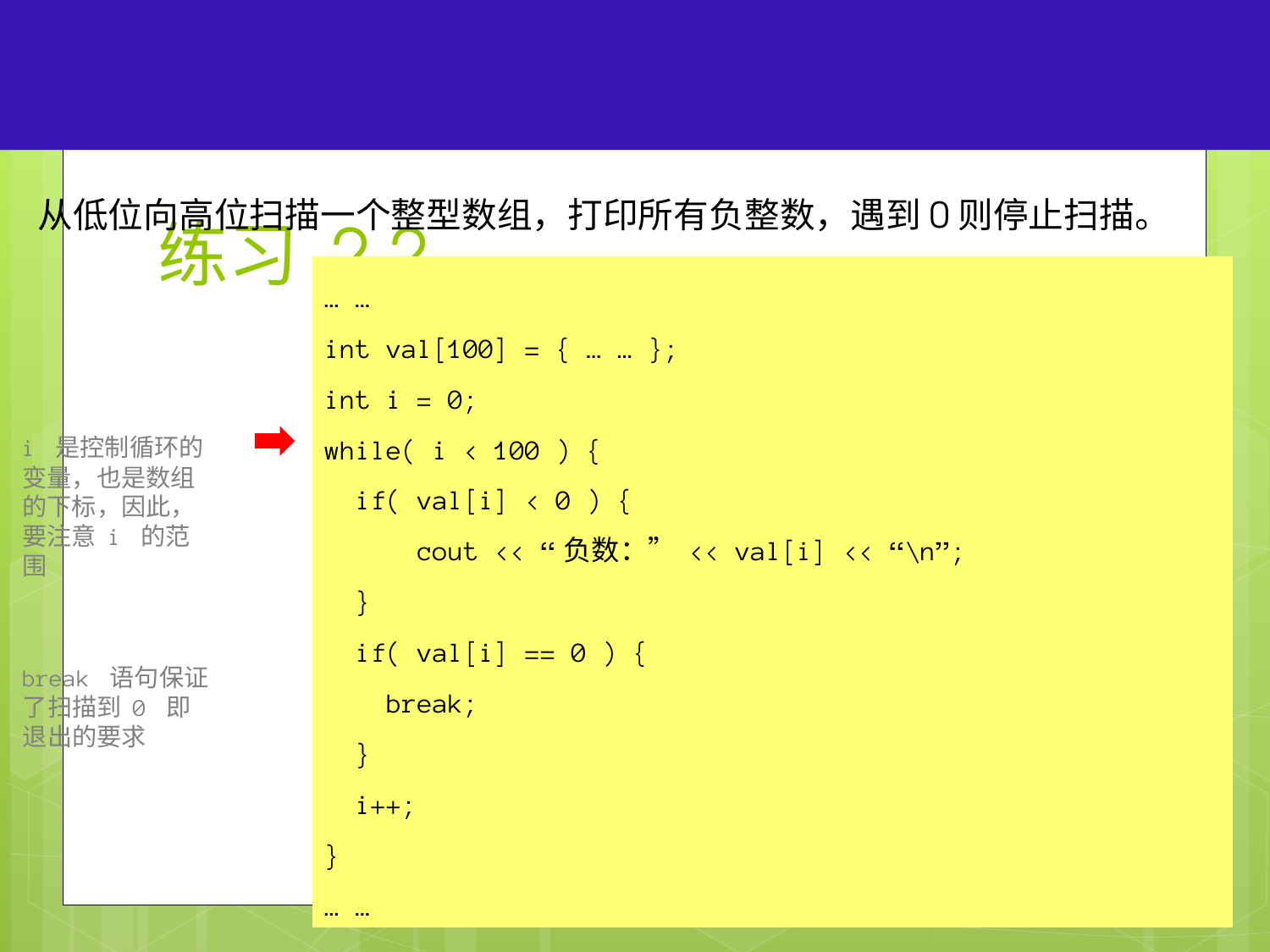

49
# 练习 2.2
从低位向高位扫描一个整型数组，打印所有负整数，遇到0则停止扫描。
… …
int val[100] = { … … };
int i = 0;
while( i < 100 ) {
  if( val[i] < 0 ) {
      cout << “负数：” << val[i] << “\n”;
  }
  if( val[i] == 0 ) {
    break;
  }
  i++;
}
… …
i 是控制循环的
变量，也是数组
的下标，因此，
要注意 i 的范
围

break 语句保证
了扫描到 0 即
退出的要求